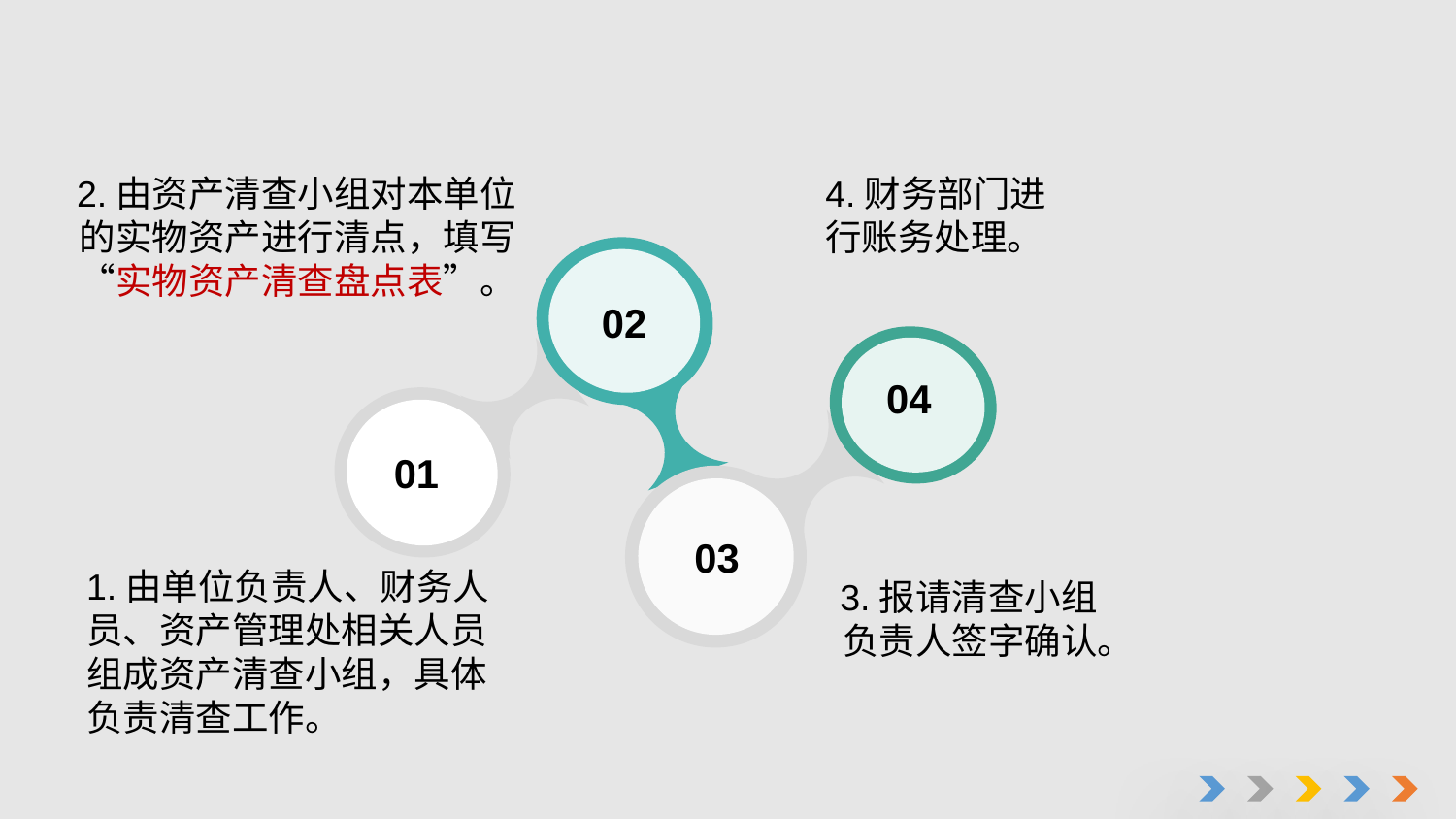

2.由资产清查小组对本单位的实物资产进行清点，填写“实物资产清查盘点表”。
4.财务部门进行账务处理。

02

04

01
03
1.由单位负责人、财务人员、资产管理处相关人员组成资产清查小组，具体负责清查工作。
3.报请清查小组负责人签字确认。